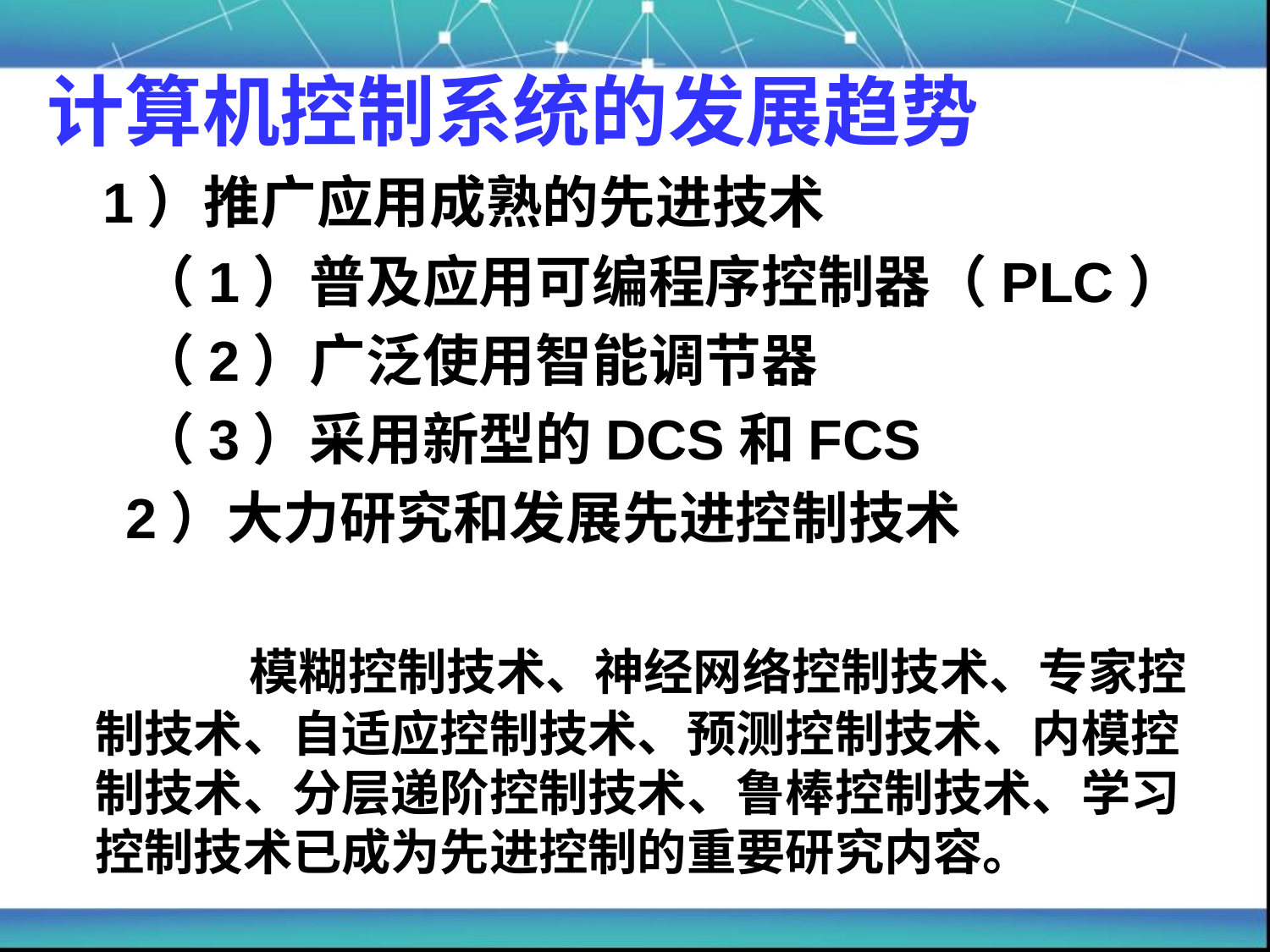

计算机控制系统的发展趋势
    1）推广应用成熟的先进技术
      （1）普及应用可编程序控制器（PLC）
      （2）广泛使用智能调节器
      （3）采用新型的DCS和FCS
     2）大力研究和发展先进控制技术

             模糊控制技术、神经网络控制技术、专家控制技术、自适应控制技术、预测控制技术、内模控制技术、分层递阶控制技术、鲁棒控制技术、学习控制技术已成为先进控制的重要研究内容。
30